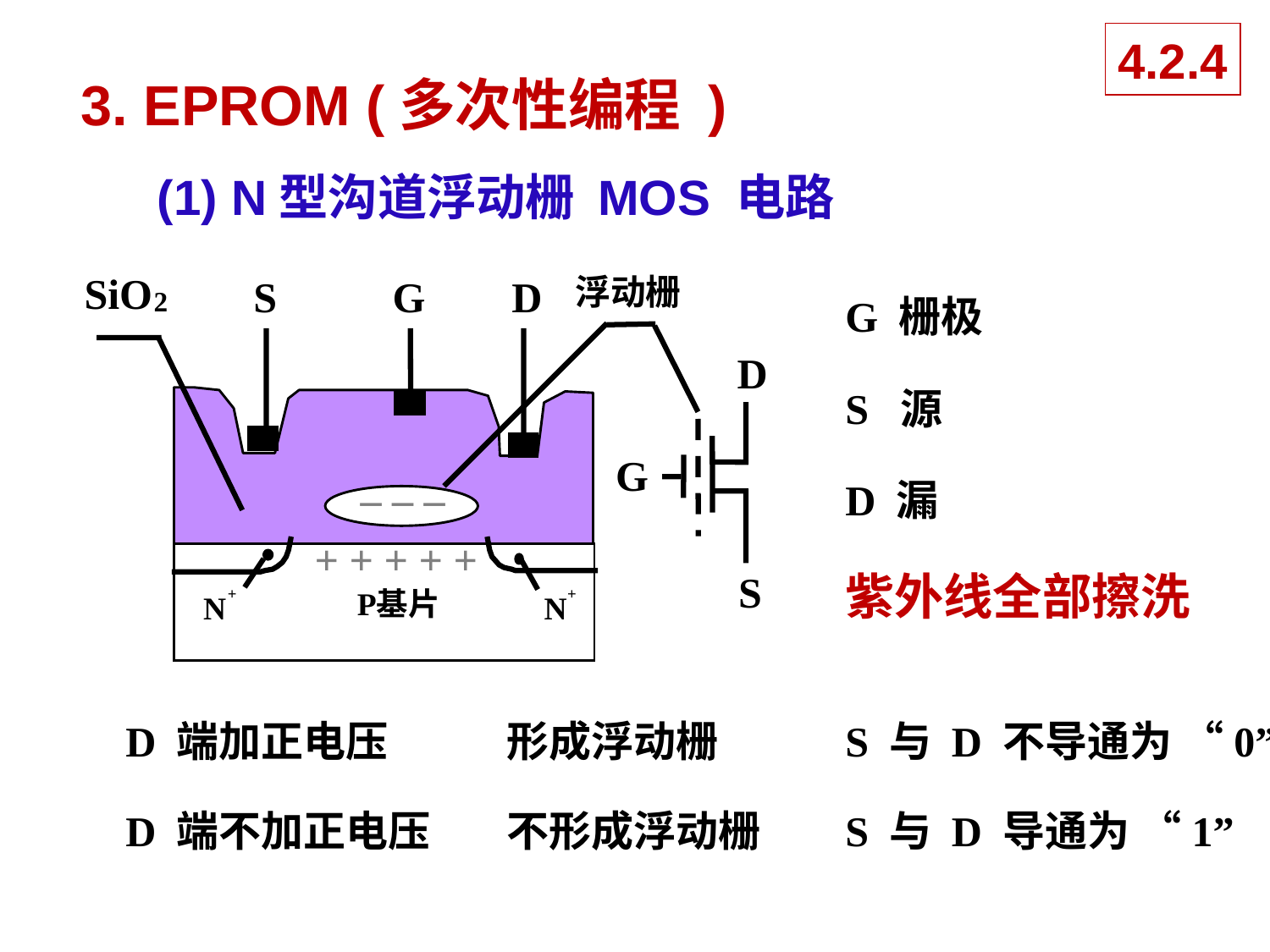

4.2.4
 3. EPROM (多次性编程 )
(1) N型沟道浮动栅 MOS 电路
SiO
浮动栅
S
G
D
2

D

G
_ _ _

+ + + + +

S

P
基片
+
+
N
N
G 栅极
S  源
D 漏
紫外线全部擦洗
D 端加正电压
形成浮动栅
S 与 D 不导通为 “0”
D 端不加正电压
不形成浮动栅
S 与 D 导通为 “1”